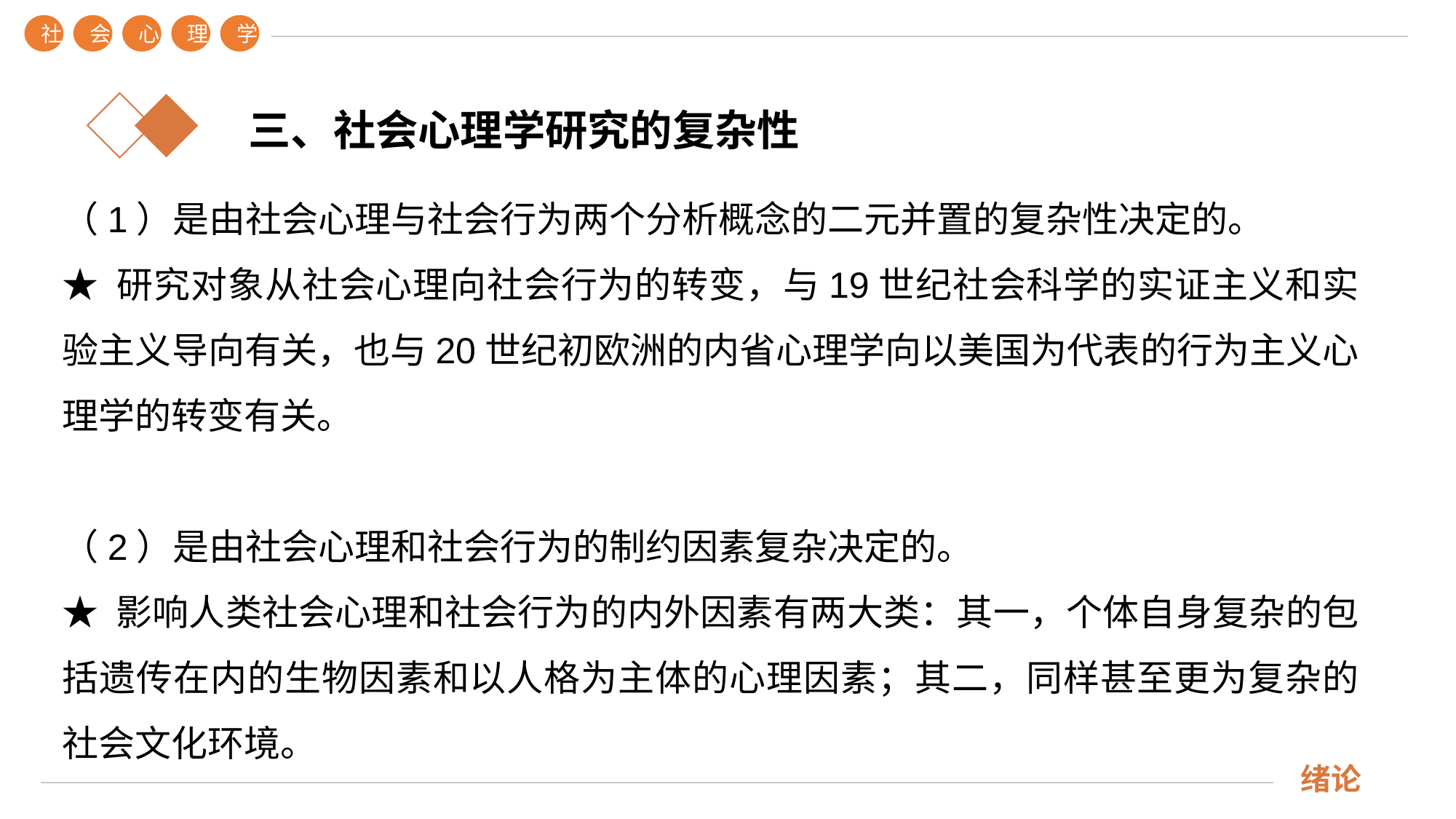

社
会
心
理
学

三、社会心理学研究的复杂性
（1）是由社会心理与社会行为两个分析概念的二元并置的复杂性决定的。
★ 研究对象从社会心理向社会行为的转变，与19世纪社会科学的实证主义和实验主义导向有关，也与20世纪初欧洲的内省心理学向以美国为代表的行为主义心理学的转变有关。

（2）是由社会心理和社会行为的制约因素复杂决定的。
★ 影响人类社会心理和社会行为的内外因素有两大类：其一，个体自身复杂的包括遗传在内的生物因素和以人格为主体的心理因素；其二，同样甚至更为复杂的社会文化环境。
绪论